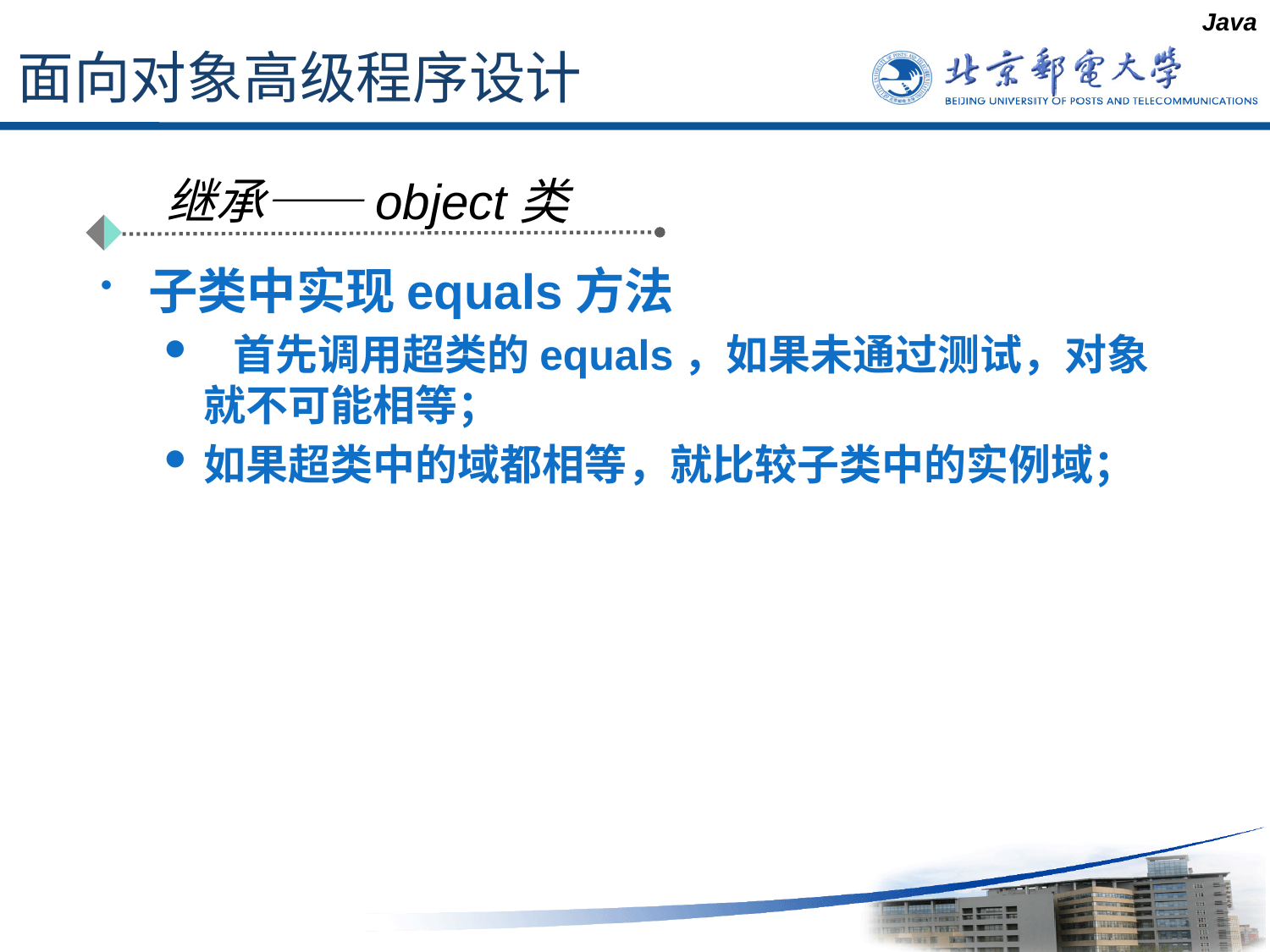

Java
# 面向对象高级程序设计

继承——object类

子类中实现equals方法
  首先调用超类的equals，如果未通过测试，对象就不可能相等；
如果超类中的域都相等，就比较子类中的实例域；